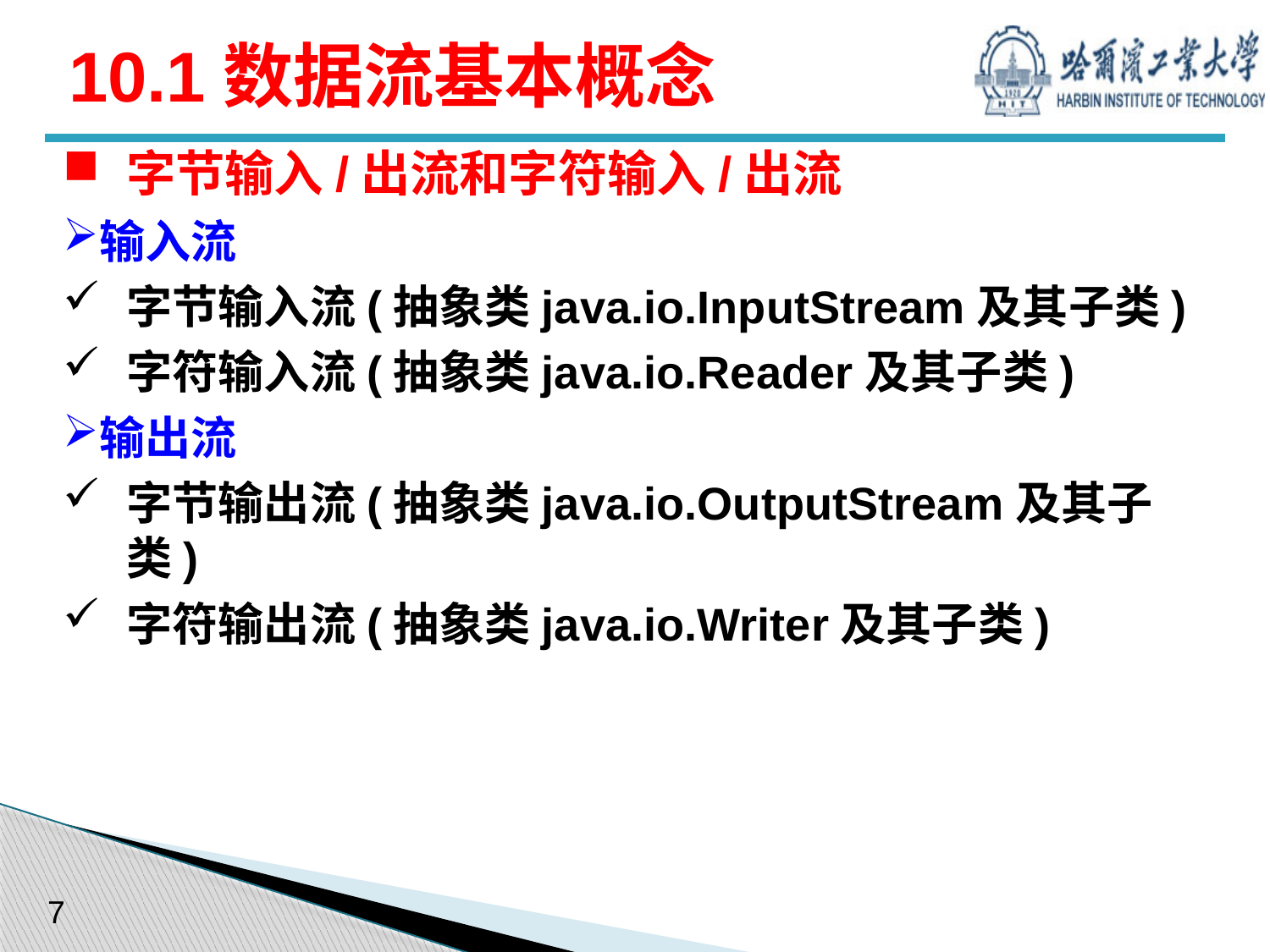

# 10.1数据流基本概念
字节输入/出流和字符输入/出流
输入流
字节输入流(抽象类java.io.InputStream及其子类)
字符输入流(抽象类java.io.Reader及其子类)
输出流
字节输出流(抽象类java.io.OutputStream及其子类)
字符输出流(抽象类java.io.Writer及其子类)